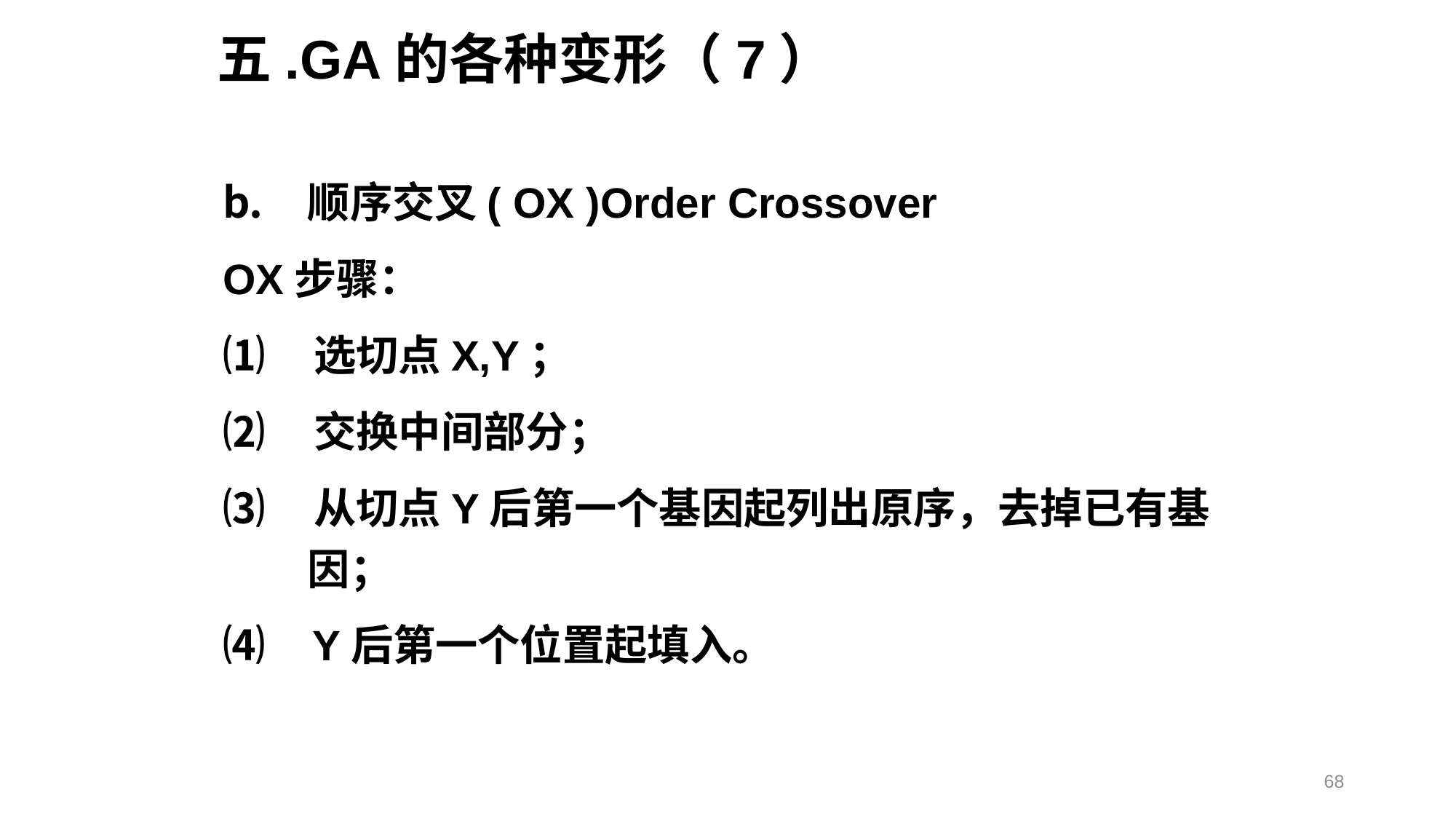

# 五.GA的各种变形（7）
顺序交叉( OX )Order Crossover
OX步骤：
⑴    选切点X,Y；
⑵    交换中间部分；
⑶    从切点Y后第一个基因起列出原序，去掉已有基因；
⑷    Y后第一个位置起填入。
68